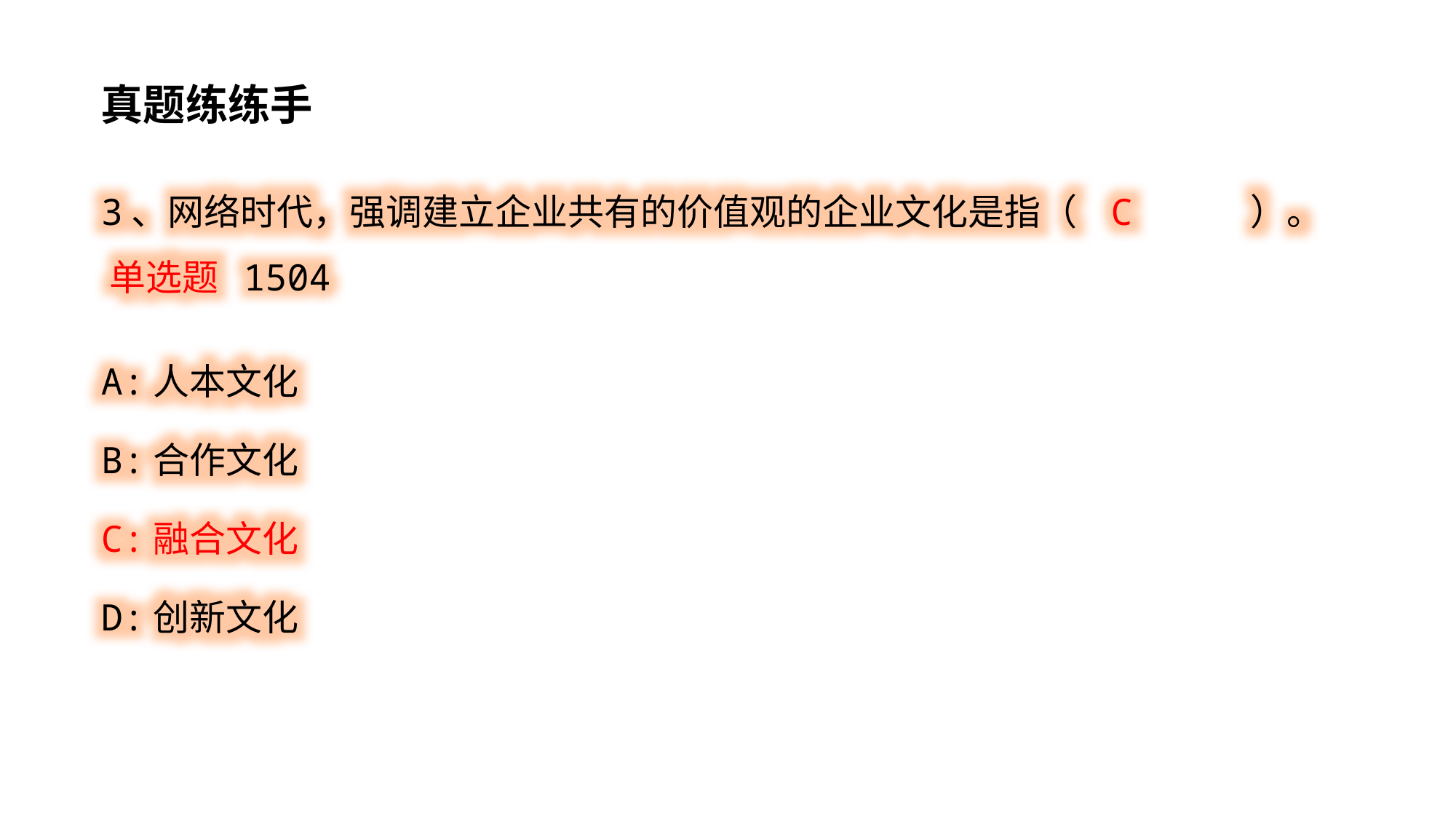

真题练练手
3、网络时代，强调建立企业共有的价值观的企业文化是指（   C     ）。  单选题  1504

A:人本文化

B:合作文化

C:融合文化

D:创新文化